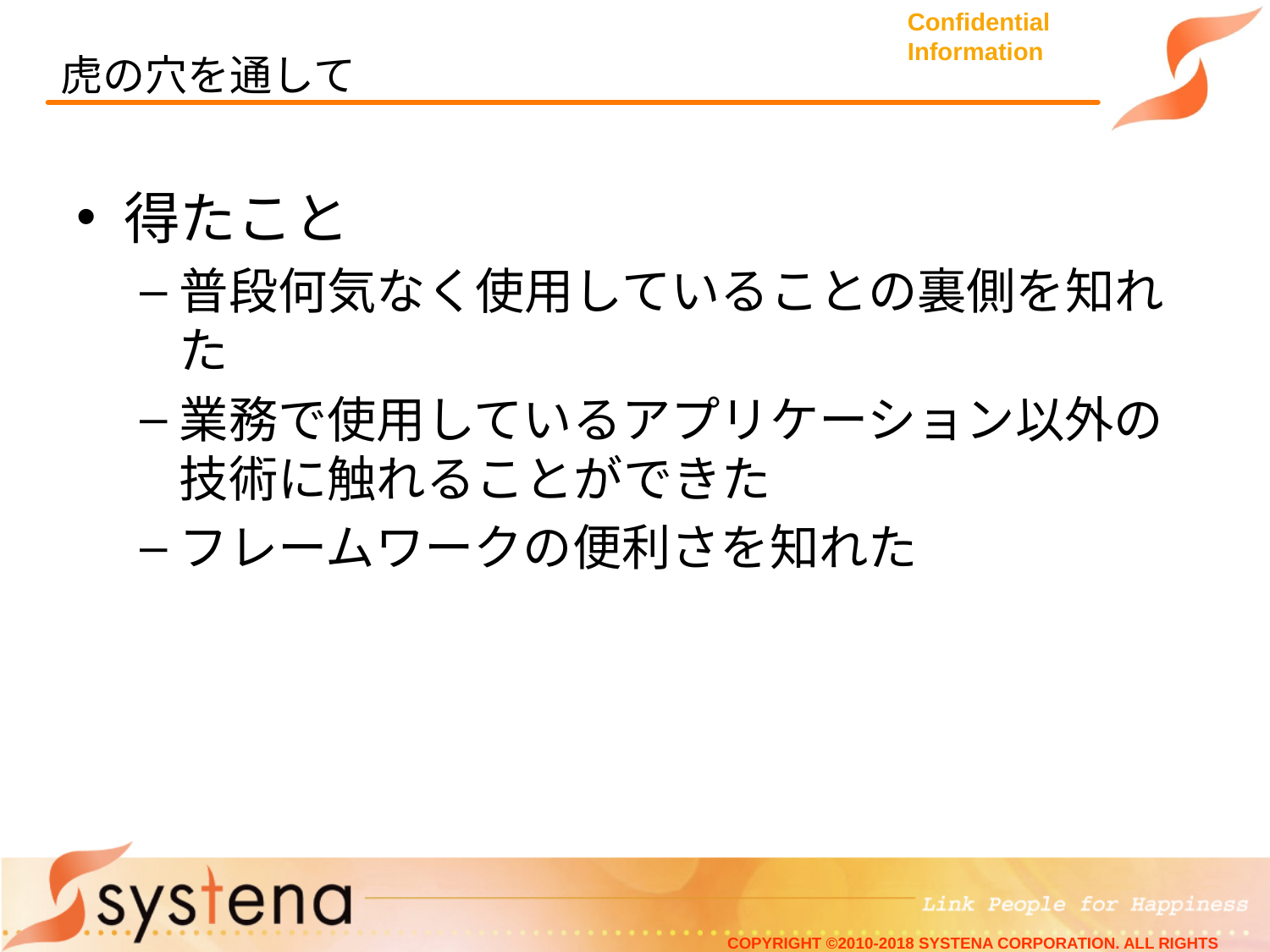

# 虎の穴を通して
得たこと
普段何気なく使用していることの裏側を知れた
業務で使用しているアプリケーション以外の技術に触れることができた
フレームワークの便利さを知れた